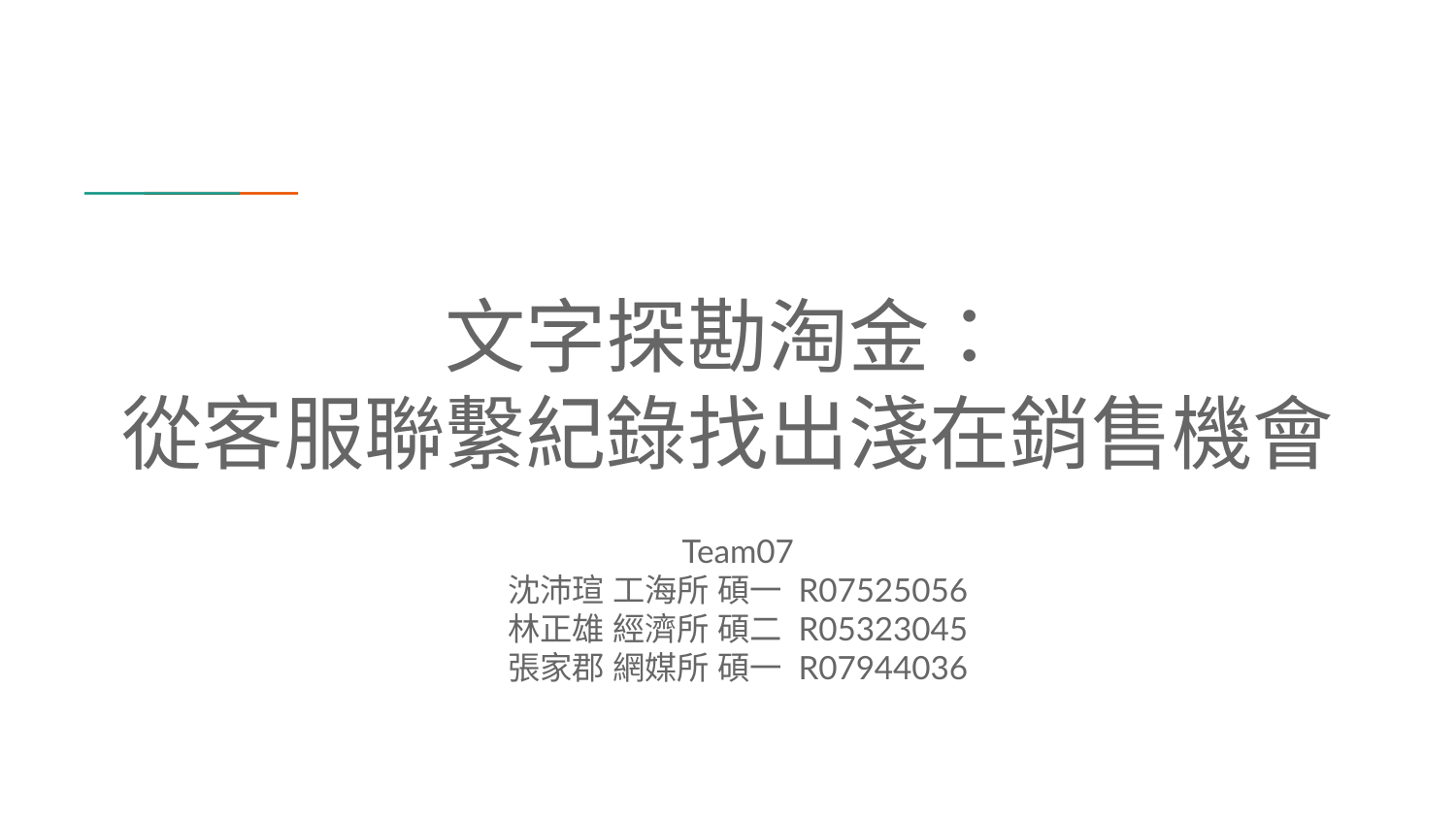

# 文字探勘淘金： 從客服聯繫紀錄找出淺在銷售機會
Team07
沈沛瑄 工海所 碩一 R07525056
林正雄 經濟所 碩二 R05323045
張家郡 網媒所 碩一 R07944036